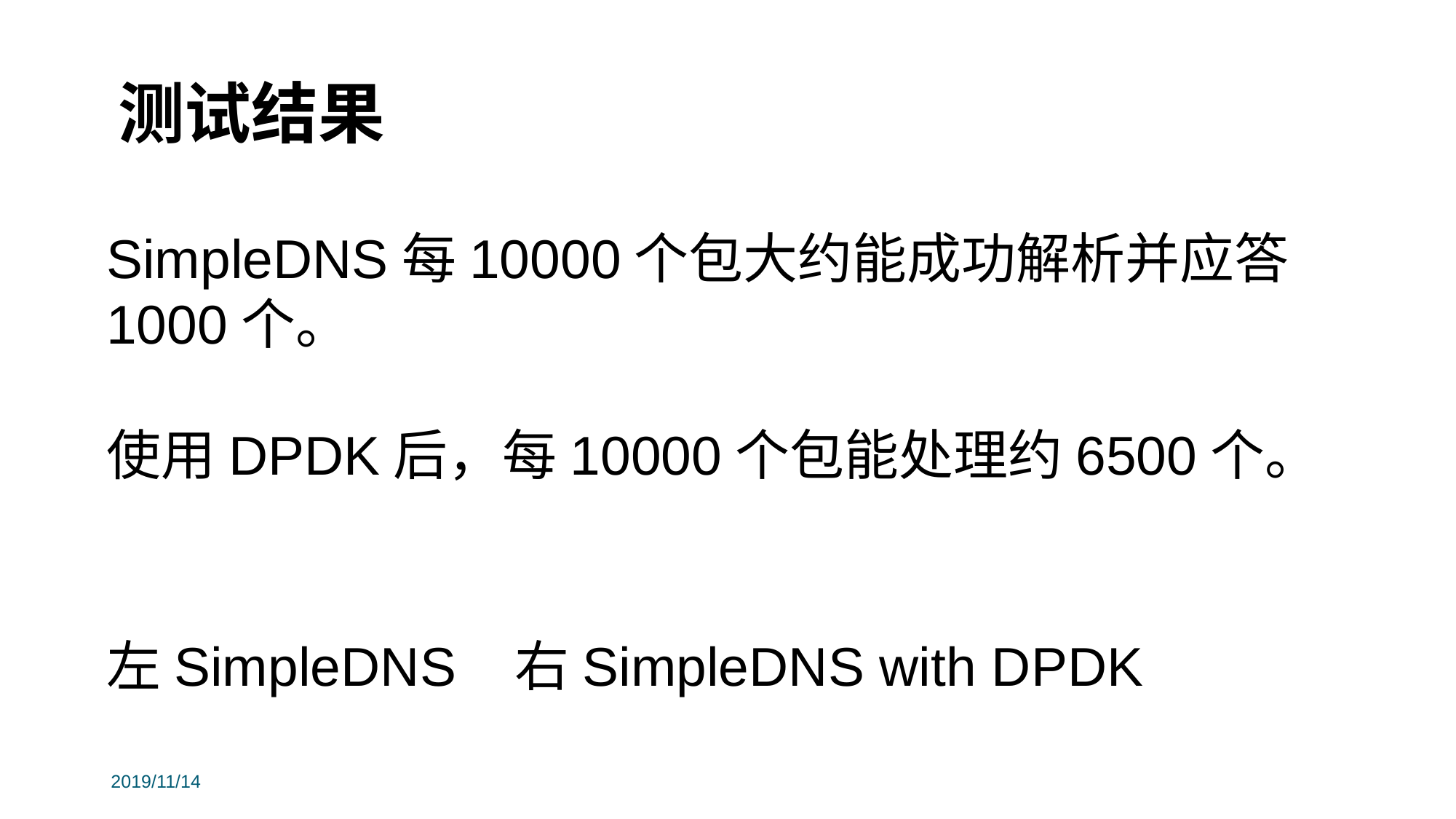

# 测试结果
SimpleDNS每10000个包大约能成功解析并应答1000个。

使用DPDK后，每10000个包能处理约6500个。

左SimpleDNS   右SimpleDNS with DPDK
2019/11/14